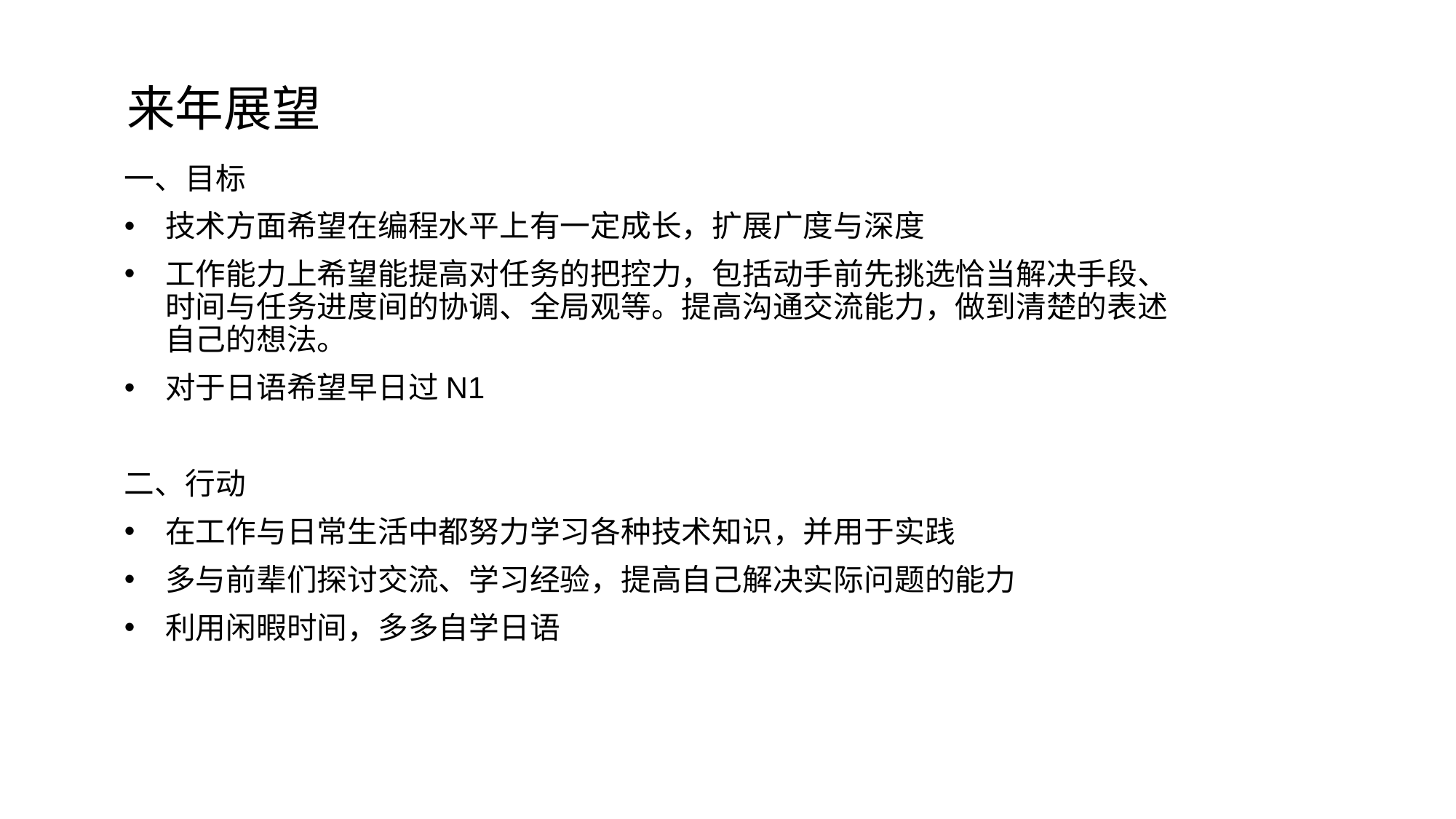

# 来年展望
一、目标
技术方面希望在编程水平上有一定成长，扩展广度与深度
工作能力上希望能提高对任务的把控力，包括动手前先挑选恰当解决手段、时间与任务进度间的协调、全局观等。提高沟通交流能力，做到清楚的表述自己的想法。
对于日语希望早日过N1

二、行动
在工作与日常生活中都努力学习各种技术知识，并用于实践
多与前辈们探讨交流、学习经验，提高自己解决实际问题的能力
利用闲暇时间，多多自学日语